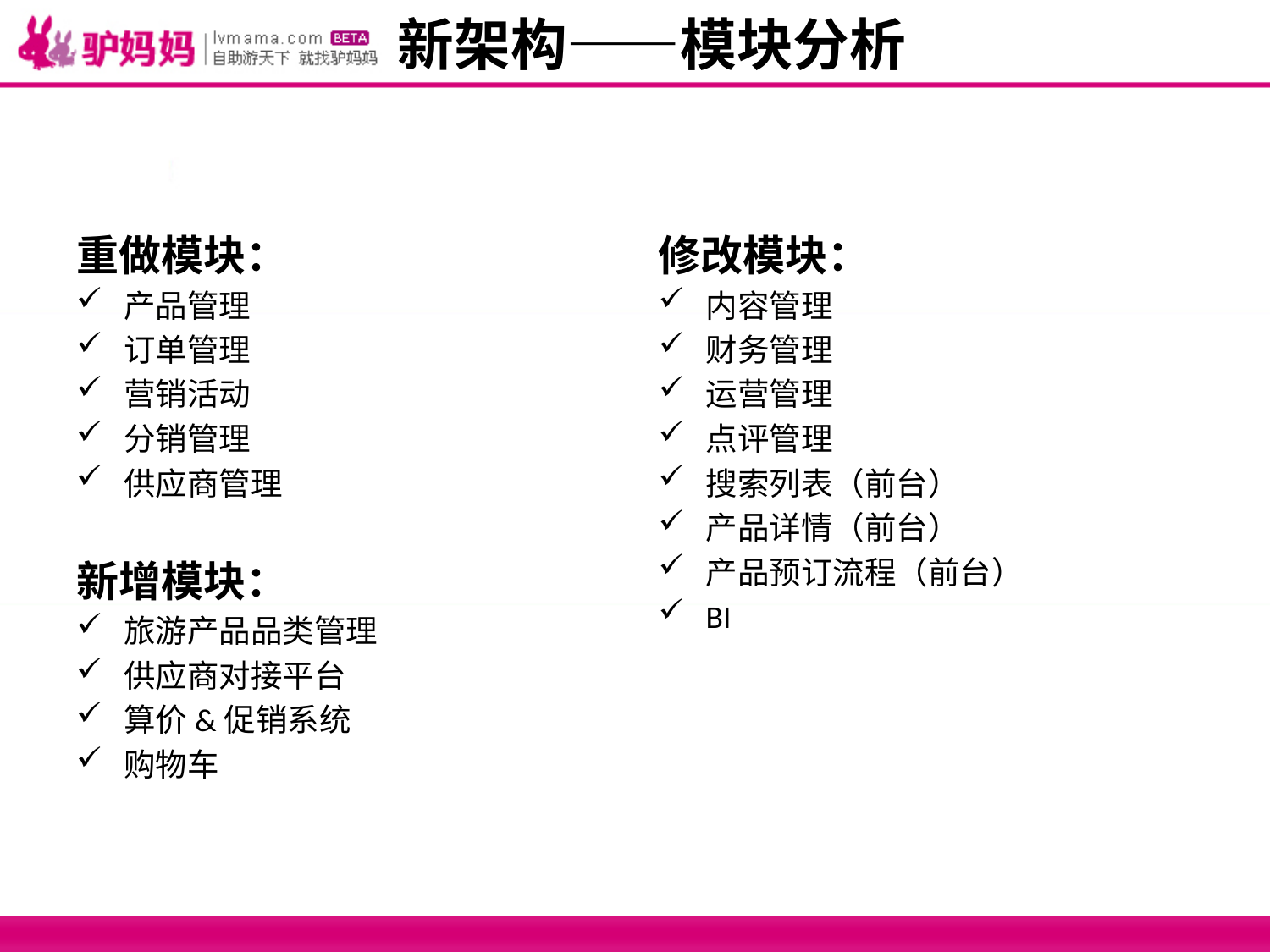

# 新架构——模块分析
重做模块：
产品管理
订单管理
营销活动
分销管理
供应商管理

新增模块：
旅游产品品类管理
供应商对接平台
算价&促销系统
购物车
修改模块：
内容管理
财务管理
运营管理
点评管理
搜索列表（前台）
产品详情（前台）
产品预订流程（前台）
BI